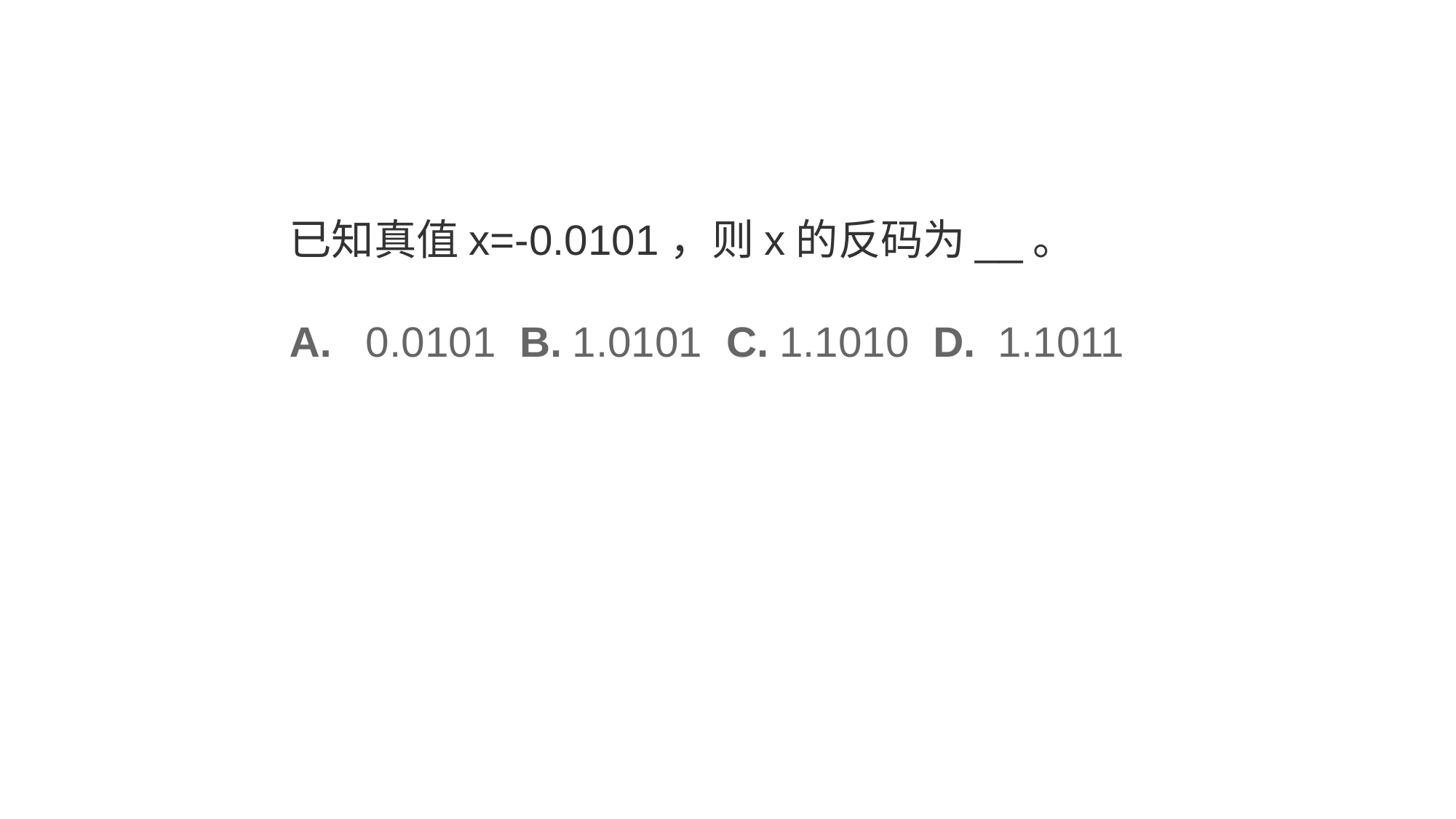

已知真值x=-0.0101，则x的反码为__。
A.   0.0101  B. 1.0101  C. 1.1010  D.  1.1011